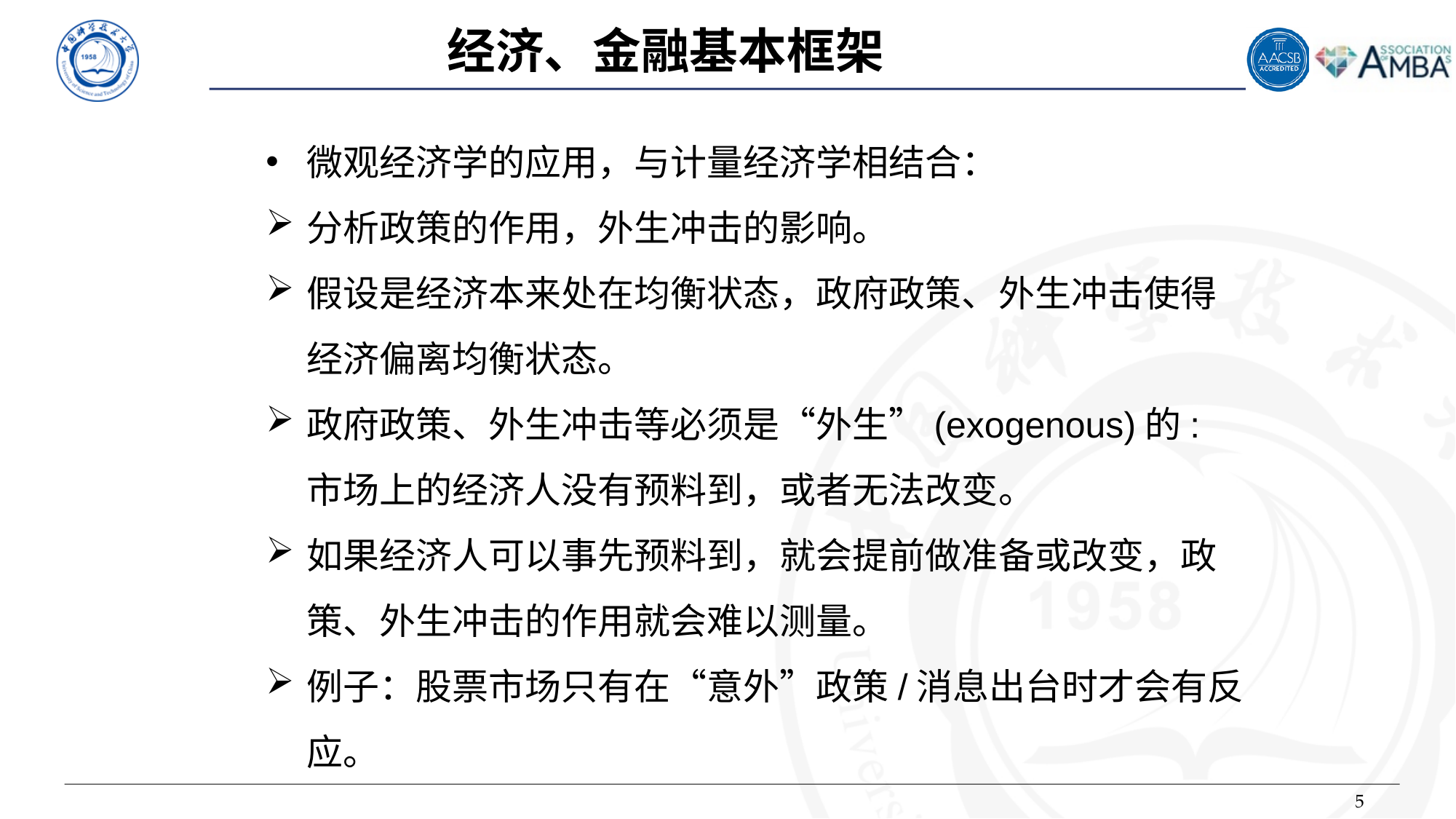

经济、金融基本框架
微观经济学的应用，与计量经济学相结合：
分析政策的作用，外生冲击的影响。
假设是经济本来处在均衡状态，政府政策、外生冲击使得经济偏离均衡状态。
政府政策、外生冲击等必须是“外生”(exogenous)的: 市场上的经济人没有预料到，或者无法改变。
如果经济人可以事先预料到，就会提前做准备或改变，政策、外生冲击的作用就会难以测量。
例子：股票市场只有在“意外”政策/消息出台时才会有反应。